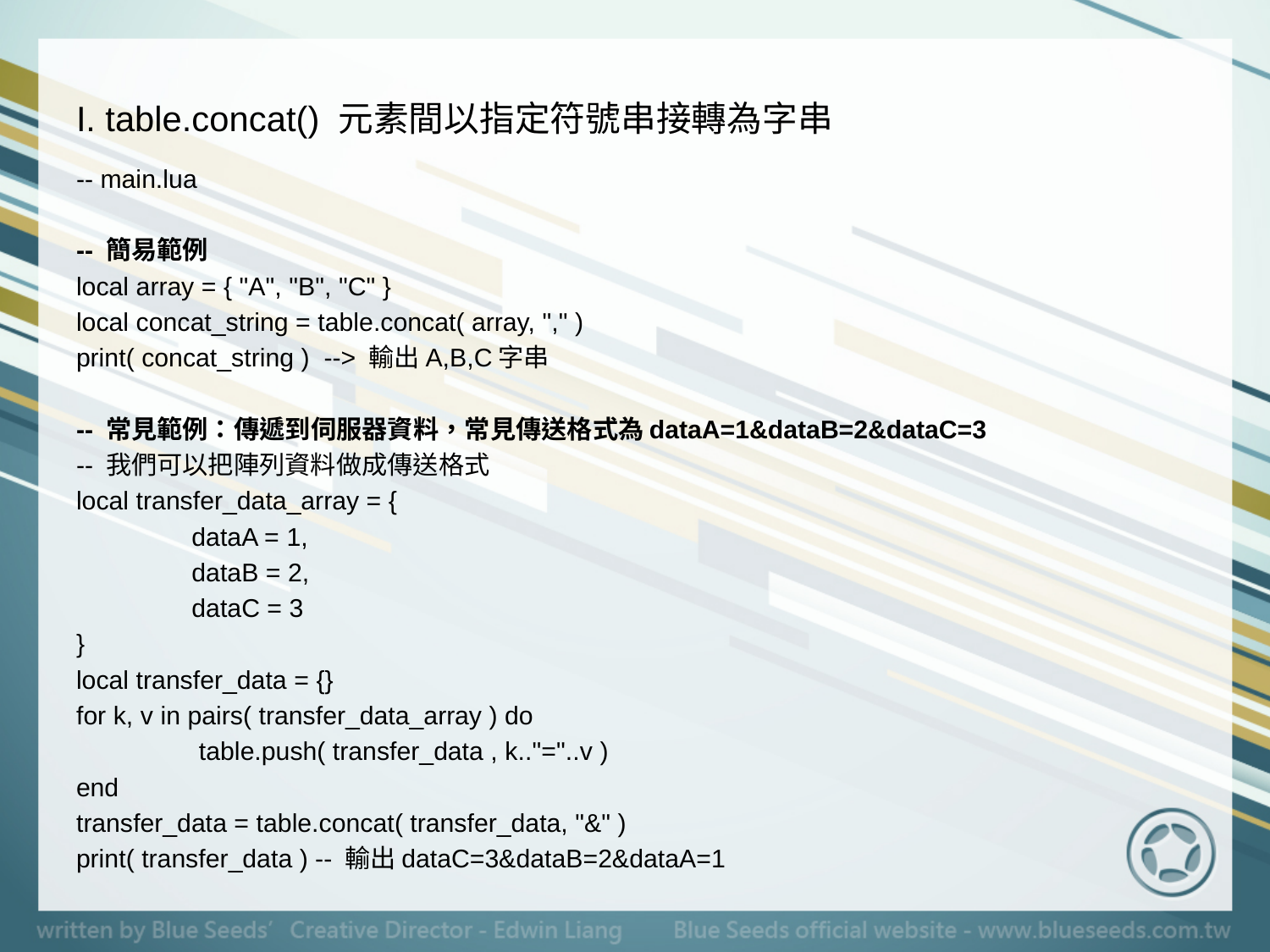

# I. table.concat() 元素間以指定符號串接轉為字串
-- main.lua

-- 簡易範例
local array = { "A", "B", "C" }
local concat_string = table.concat( array, "," )
print( concat_string )  --> 輸出A,B,C字串

-- 常見範例：傳遞到伺服器資料，常見傳送格式為dataA=1&dataB=2&dataC=3
-- 我們可以把陣列資料做成傳送格式
local transfer_data_array = {
	dataA = 1,
	dataB = 2,
	dataC = 3
}
local transfer_data = {}
for k, v in pairs( transfer_data_array ) do
	 table.push( transfer_data , k.."="..v )
end
transfer_data = table.concat( transfer_data, "&" )
print( transfer_data ) -- 輸出dataC=3&dataB=2&dataA=1